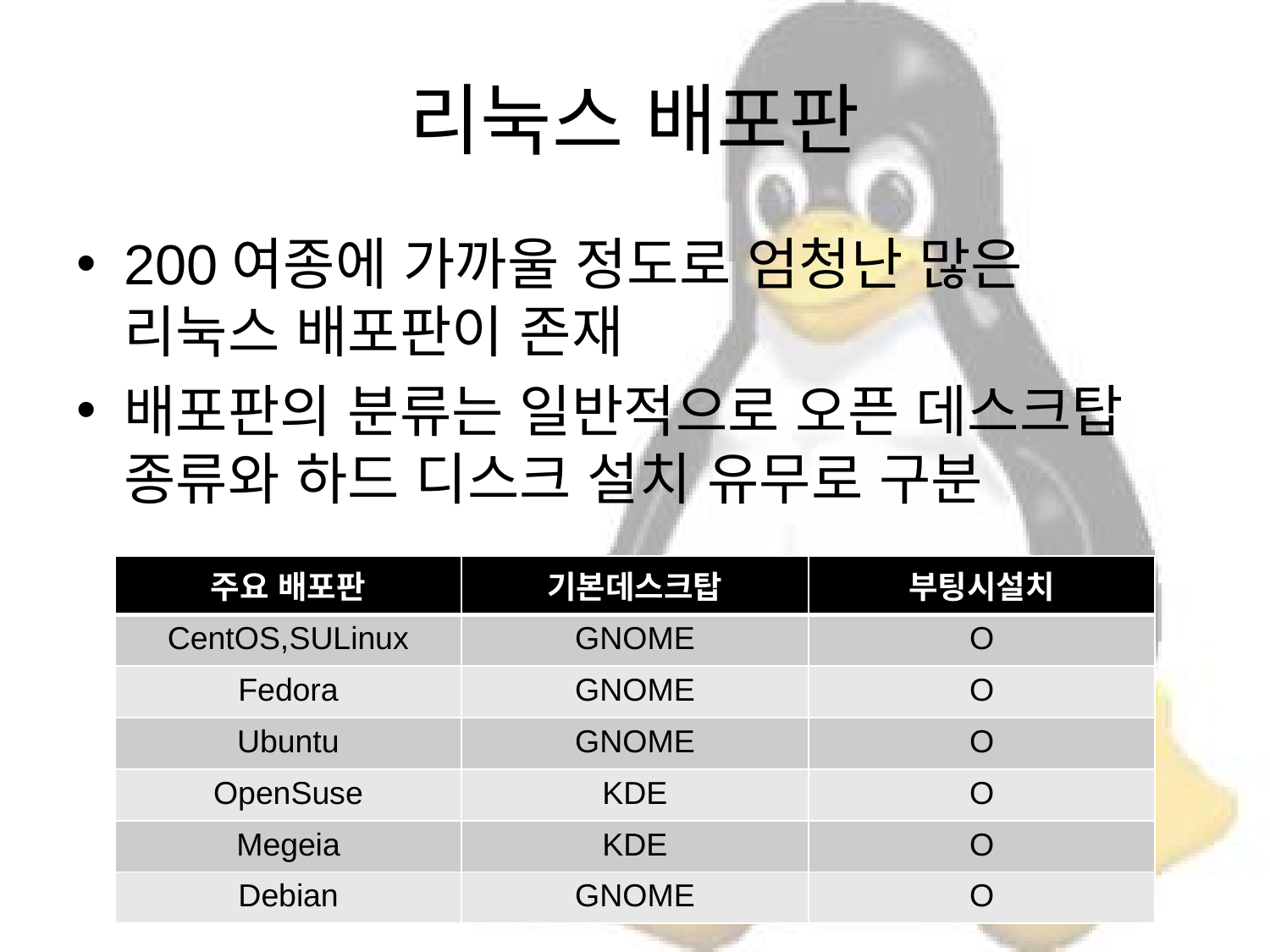

# 리눅스 배포판
200여종에 가까울 정도로 엄청난 많은 리눅스 배포판이 존재
배포판의 분류는 일반적으로 오픈 데스크탑 종류와 하드 디스크 설치 유무로 구분
| 주요 배포판 | 기본데스크탑 | 부팅시설치 |
| --- | --- | --- |
| CentOS,SULinux | GNOME | O |
| Fedora | GNOME | O |
| Ubuntu | GNOME | O |
| OpenSuse | KDE | O |
| Megeia | KDE | O |
| Debian | GNOME | O |